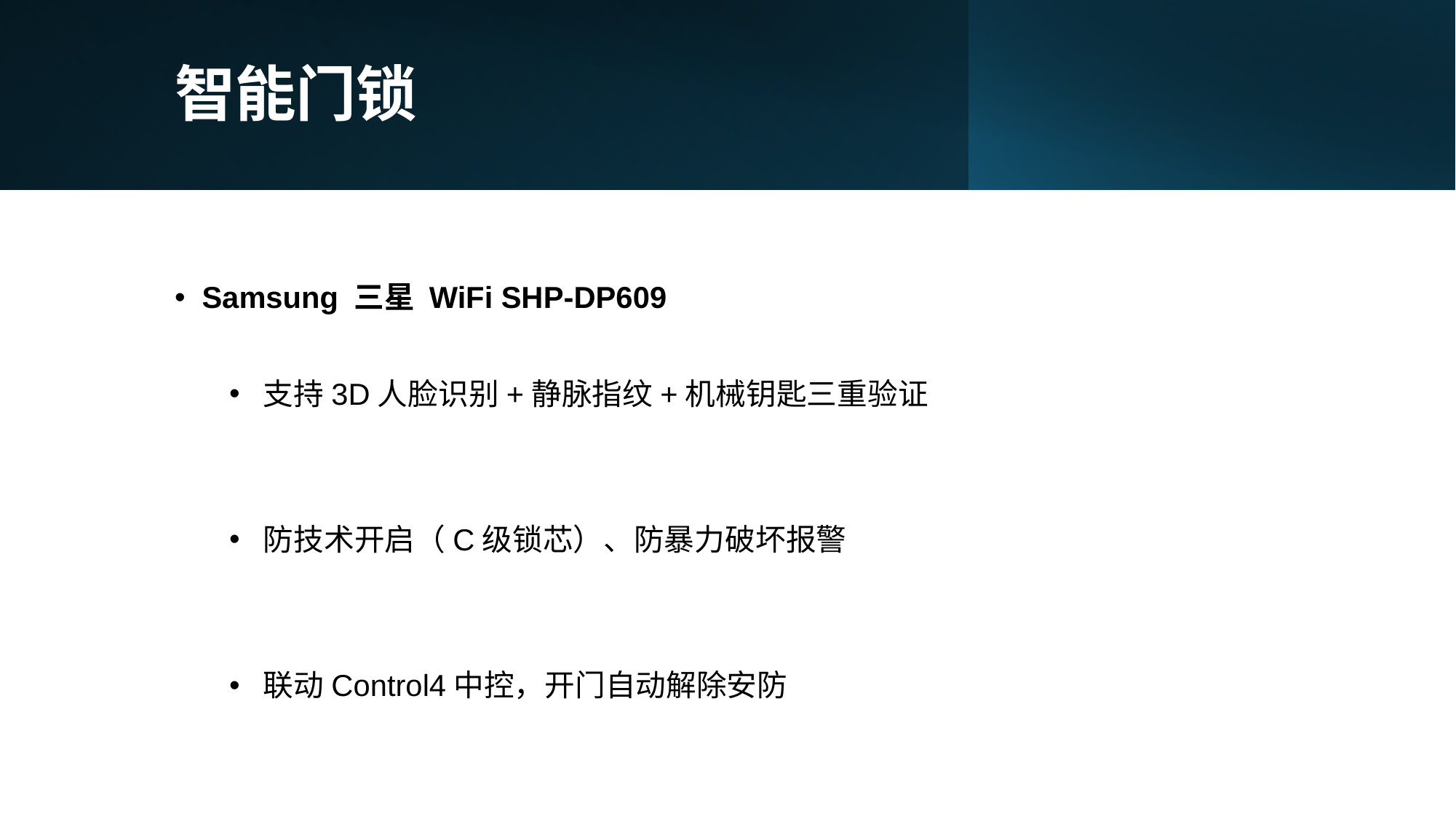

# 智能门锁
Samsung 三星 WiFi SHP-DP609

支持3D人脸识别+静脉指纹+机械钥匙三重验证

防技术开启（C级锁芯）、防暴力破坏报警

联动Control4中控，开门自动解除安防